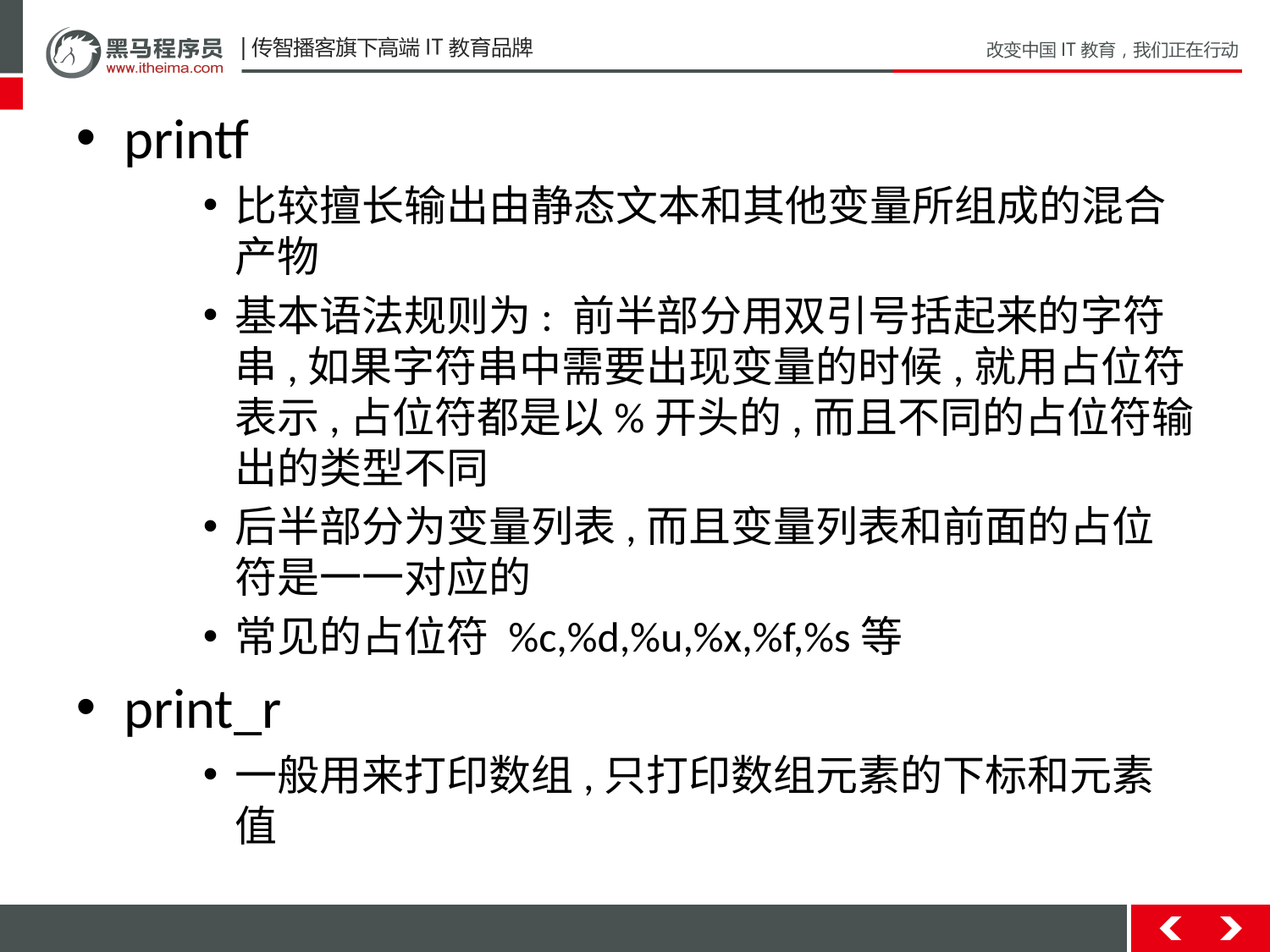

printf
比较擅长输出由静态文本和其他变量所组成的混合产物
基本语法规则为: 前半部分用双引号括起来的字符串,如果字符串中需要出现变量的时候,就用占位符表示,占位符都是以%开头的,而且不同的占位符输出的类型不同
后半部分为变量列表,而且变量列表和前面的占位符是一一对应的
常见的占位符 %c,%d,%u,%x,%f,%s等
print_r
一般用来打印数组,只打印数组元素的下标和元素值